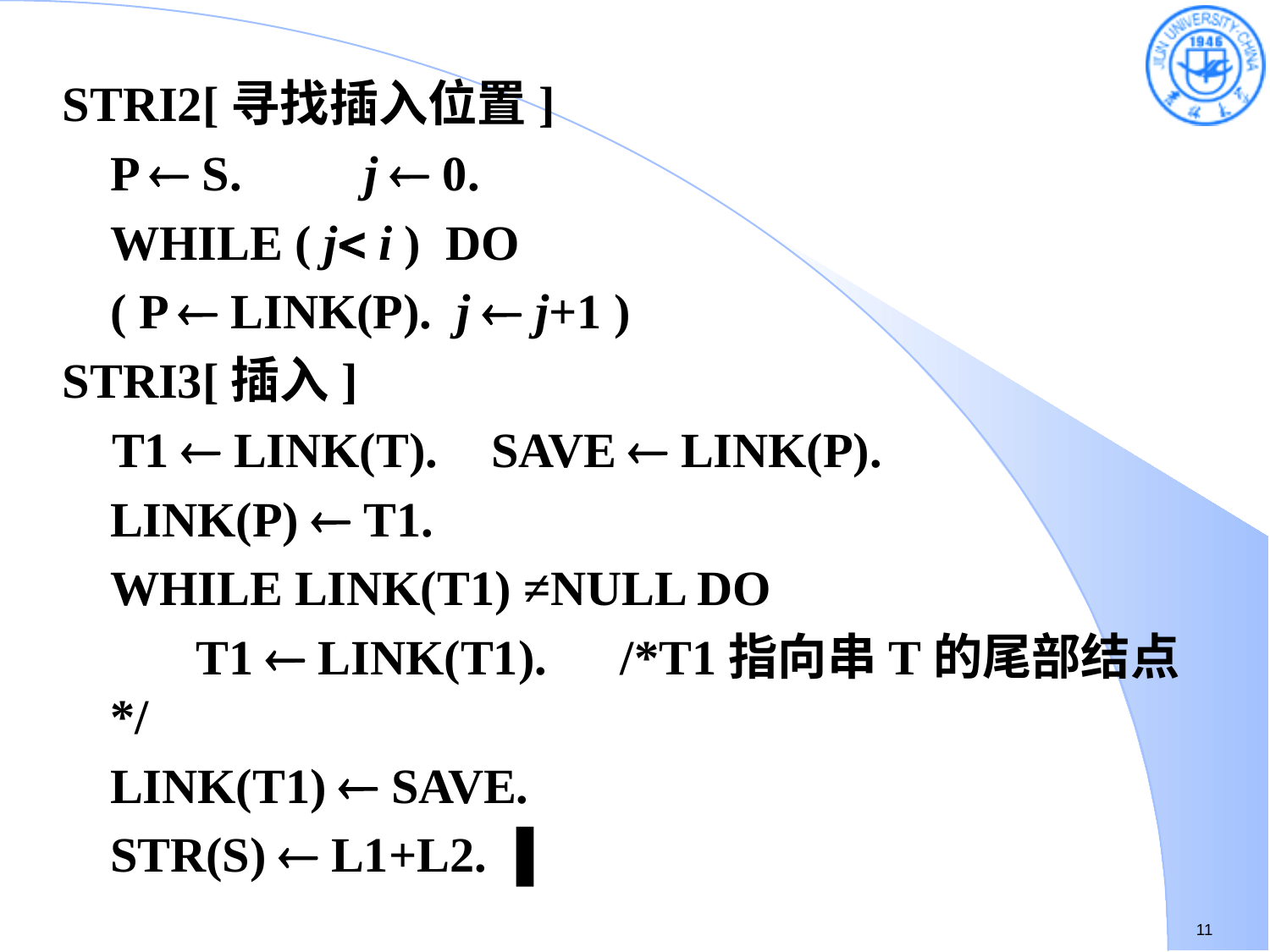

STRI2[寻找插入位置]
 	P ← S.  	j ← 0.
	WHILE ( j< i )  DO
	( P ← LINK(P).  j ← j+1 )
STRI3[插入]
    T1 ← LINK(T). 	SAVE ← LINK(P).
	LINK(P) ← T1.
	WHILE LINK(T1) ≠NULL DO
	       T1 ← LINK(T1).      /*T1指向串T的尾部结点*/
	LINK(T1) ← SAVE.
	STR(S) ← L1+L2. ▐